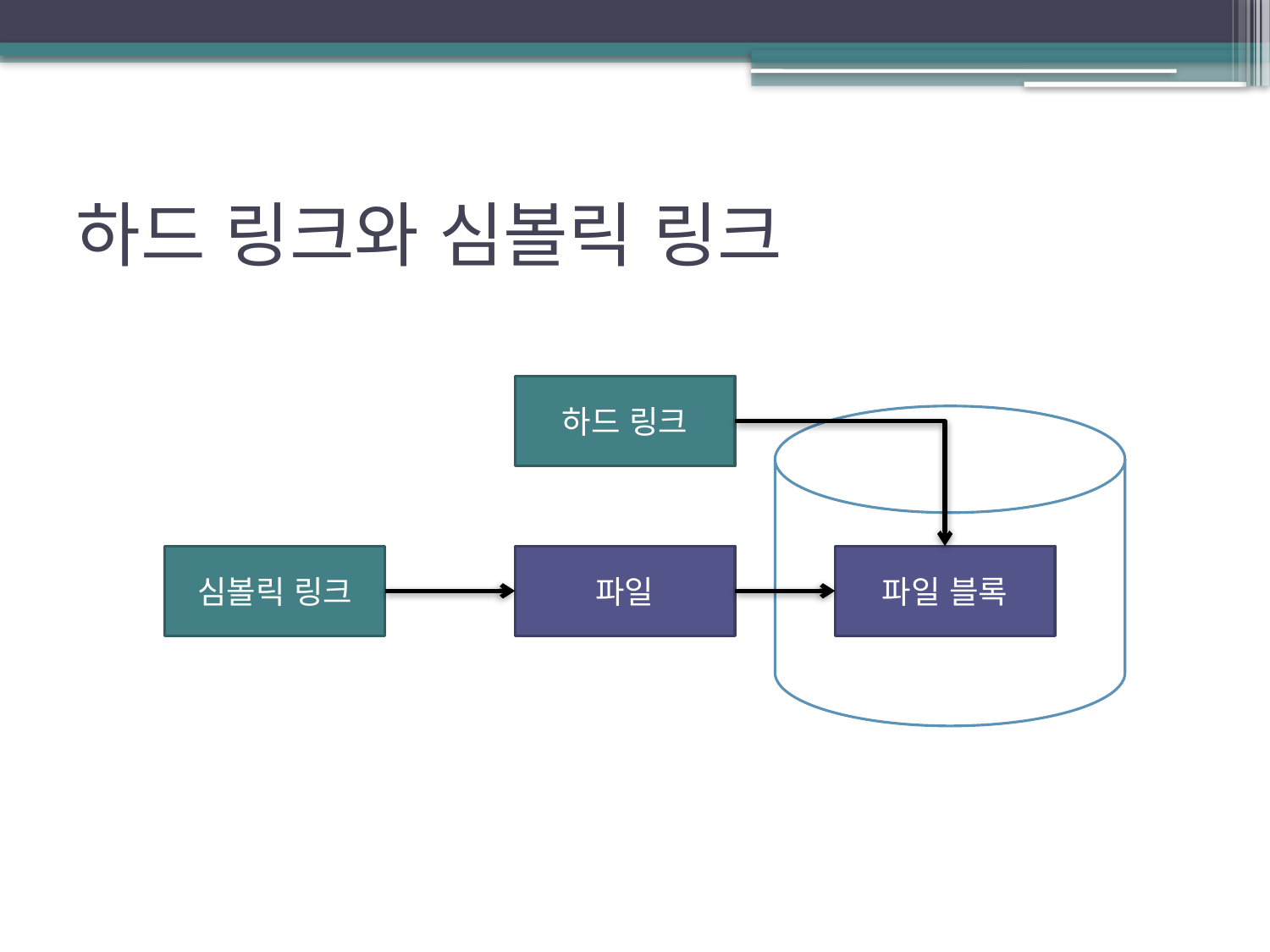

# 하드 링크와 심볼릭 링크
하드 링크

심볼릭 링크
파일
파일 블록